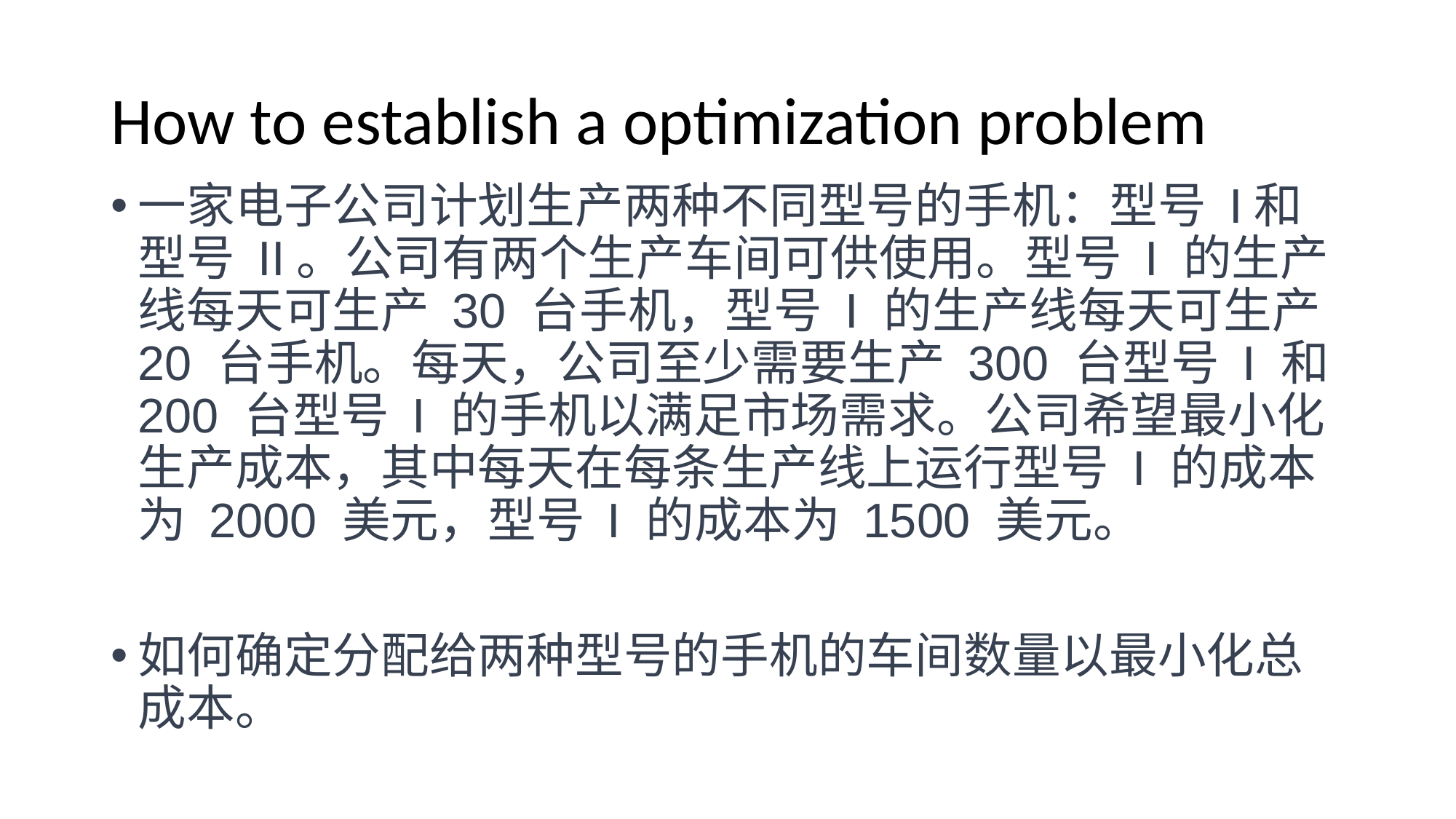

# How to establish a optimization problem
一家电子公司计划生产两种不同型号的手机：型号 I和型号 II。公司有两个生产车间可供使用。型号 I 的生产线每天可生产 30 台手机，型号 I 的生产线每天可生产 20 台手机。每天，公司至少需要生产 300 台型号 I 和 200 台型号 I 的手机以满足市场需求。公司希望最小化生产成本，其中每天在每条生产线上运行型号 I 的成本为 2000 美元，型号 I 的成本为 1500 美元。

如何确定分配给两种型号的手机的车间数量以最小化总成本。